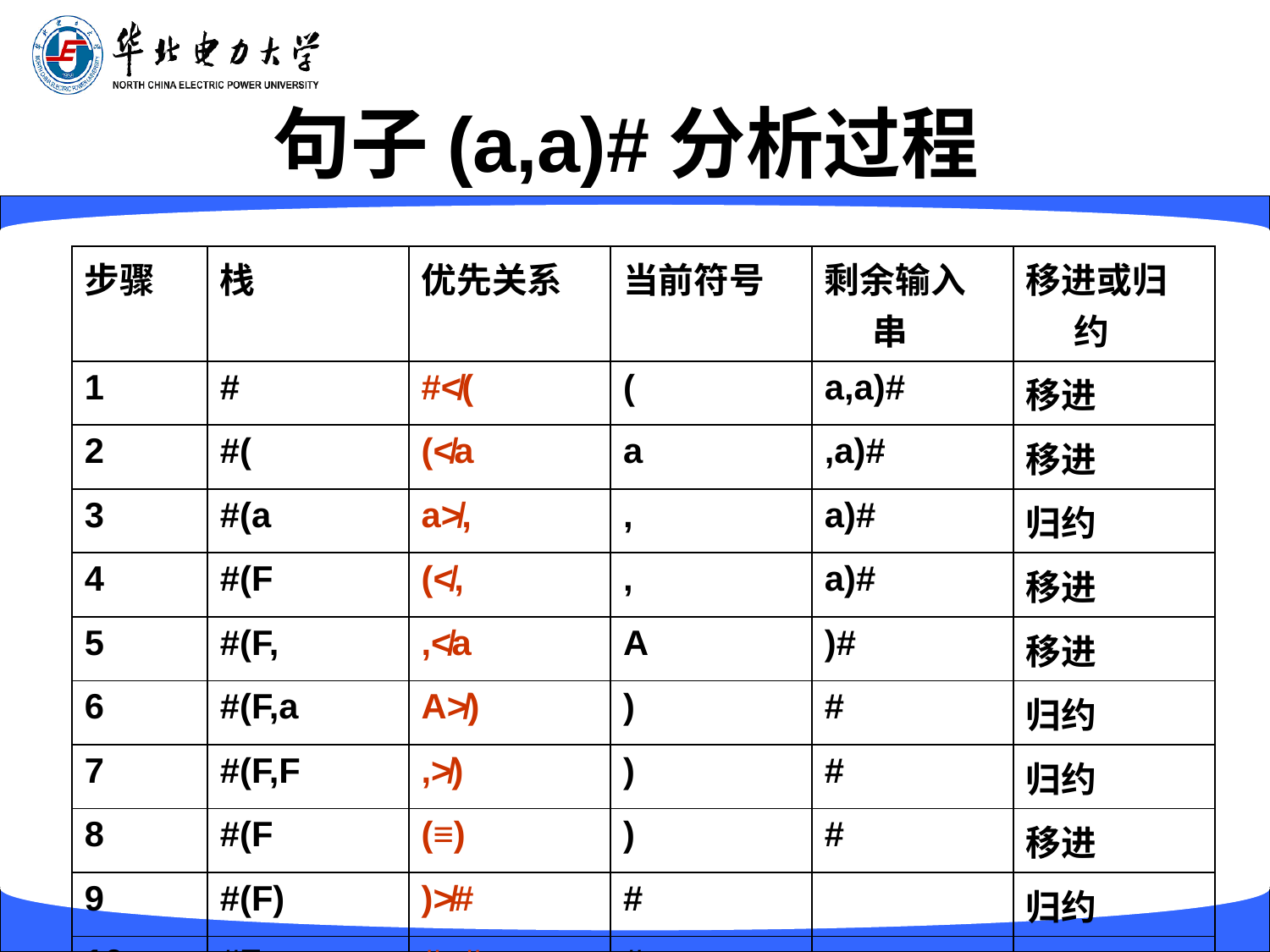

# 句子(a,a)#分析过程
| 步骤 | 栈 | 优先关系 | 当前符号 | 剩余输入串 | 移进或归约 |
| --- | --- | --- | --- | --- | --- |
| 1 | # | #≮( | ( | a,a)# | 移进 |
| 2 | #( | (≮a | a | ,a)# | 移进 |
| 3 | #(a | a≯, | , | a)# | 归约 |
| 4 | #(F | (≮, | , | a)# | 移进 |
| 5 | #(F, | ,≮a | A | )# | 移进 |
| 6 | #(F,a | A≯) | ) | # | 归约 |
| 7 | #(F,F | ,≯) | ) | # | 归约 |
| 8 | #(F | (≡) | ) | # | 移进 |
| 9 | #(F) | )≯# | # |  | 归约 |
| 10 | #F | #≡# | # |  | 接受 |